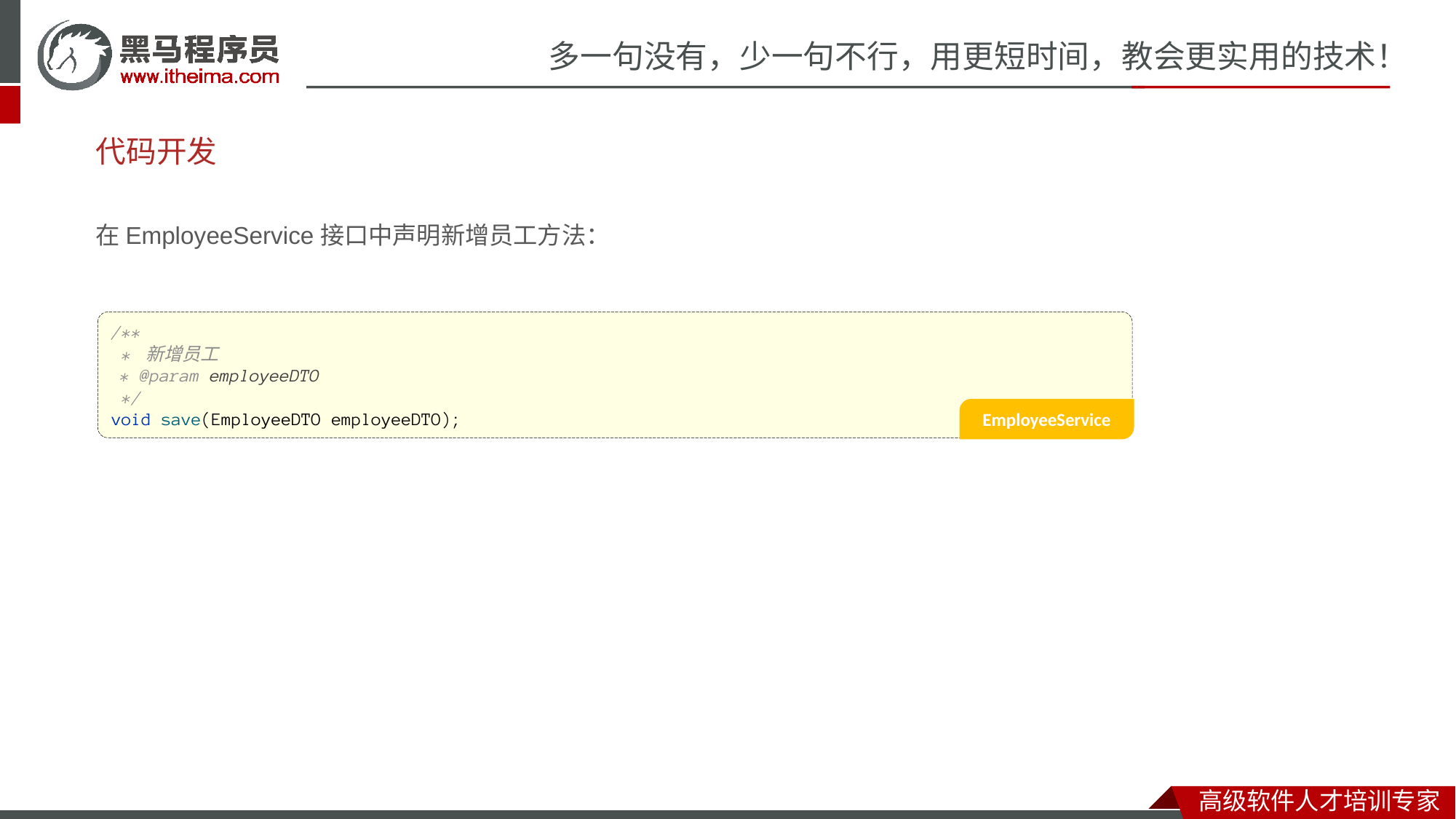

# 代码开发
在EmployeeService接口中声明新增员工方法：
/**
 * 新增员工
 * @param employeeDTO
 */
void save(EmployeeDTO employeeDTO);
EmployeeService